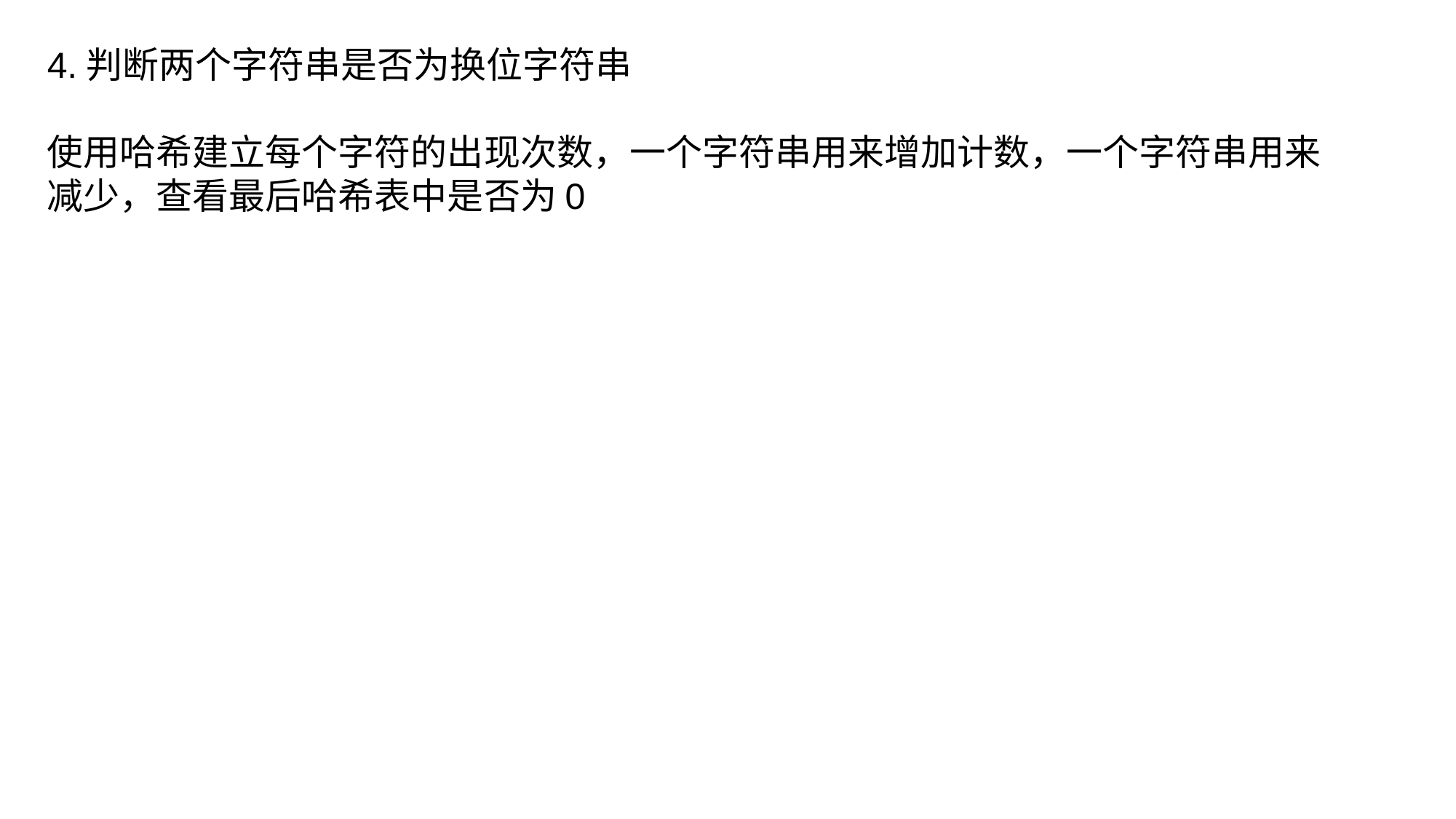

4.判断两个字符串是否为换位字符串

使用哈希建立每个字符的出现次数，一个字符串用来增加计数，一个字符串用来减少，查看最后哈希表中是否为0